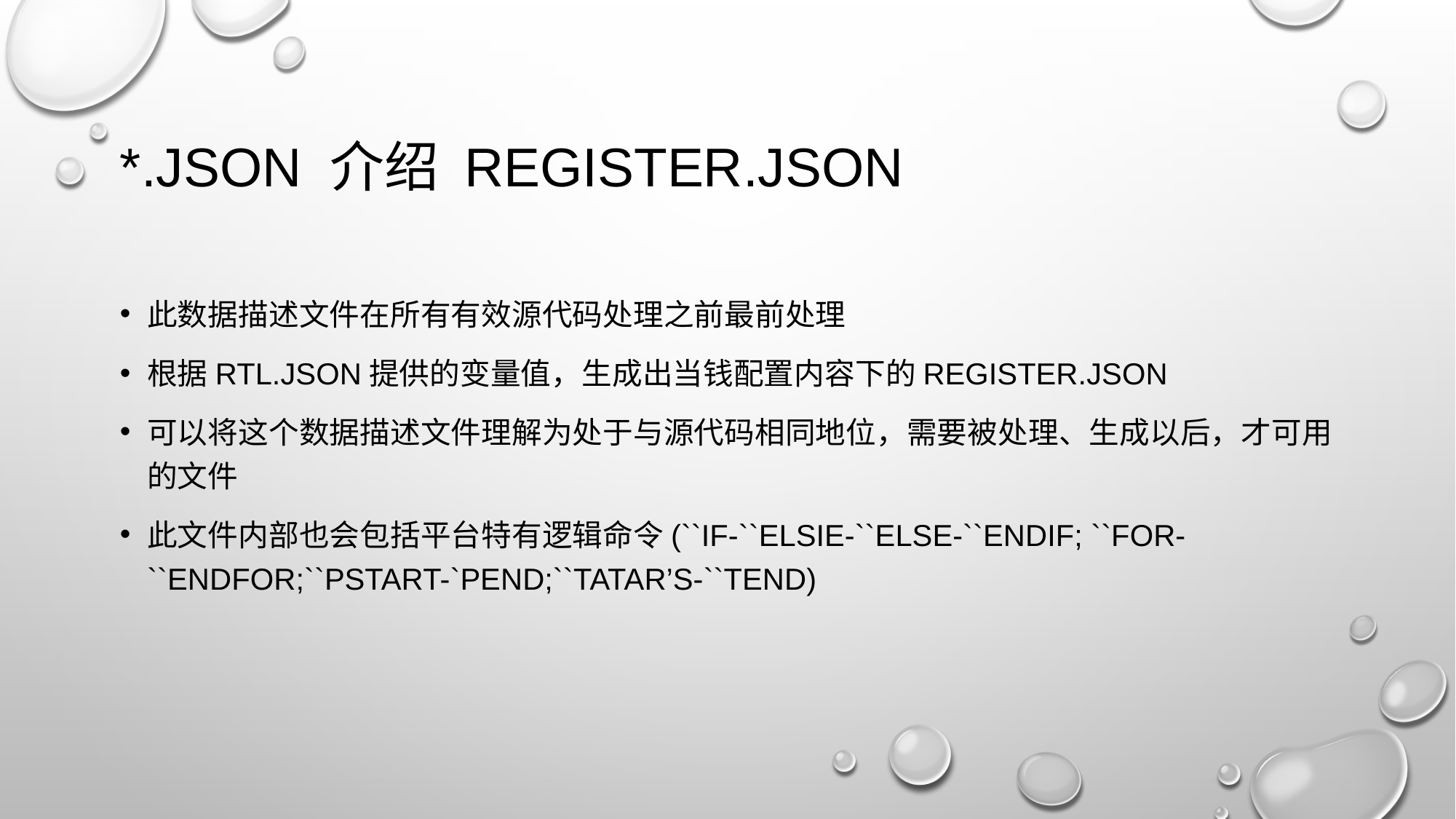

# *.json 介绍 register.json
此数据描述文件在所有有效源代码处理之前最前处理
根据rtl.json提供的变量值，生成出当钱配置内容下的register.json
可以将这个数据描述文件理解为处于与源代码相同地位，需要被处理、生成以后，才可用的文件
此文件内部也会包括平台特有逻辑命令(``if-``Elsie-``else-``endif; ``for-``endfor;``pstart-`pend;``Tatar’s-``tend)